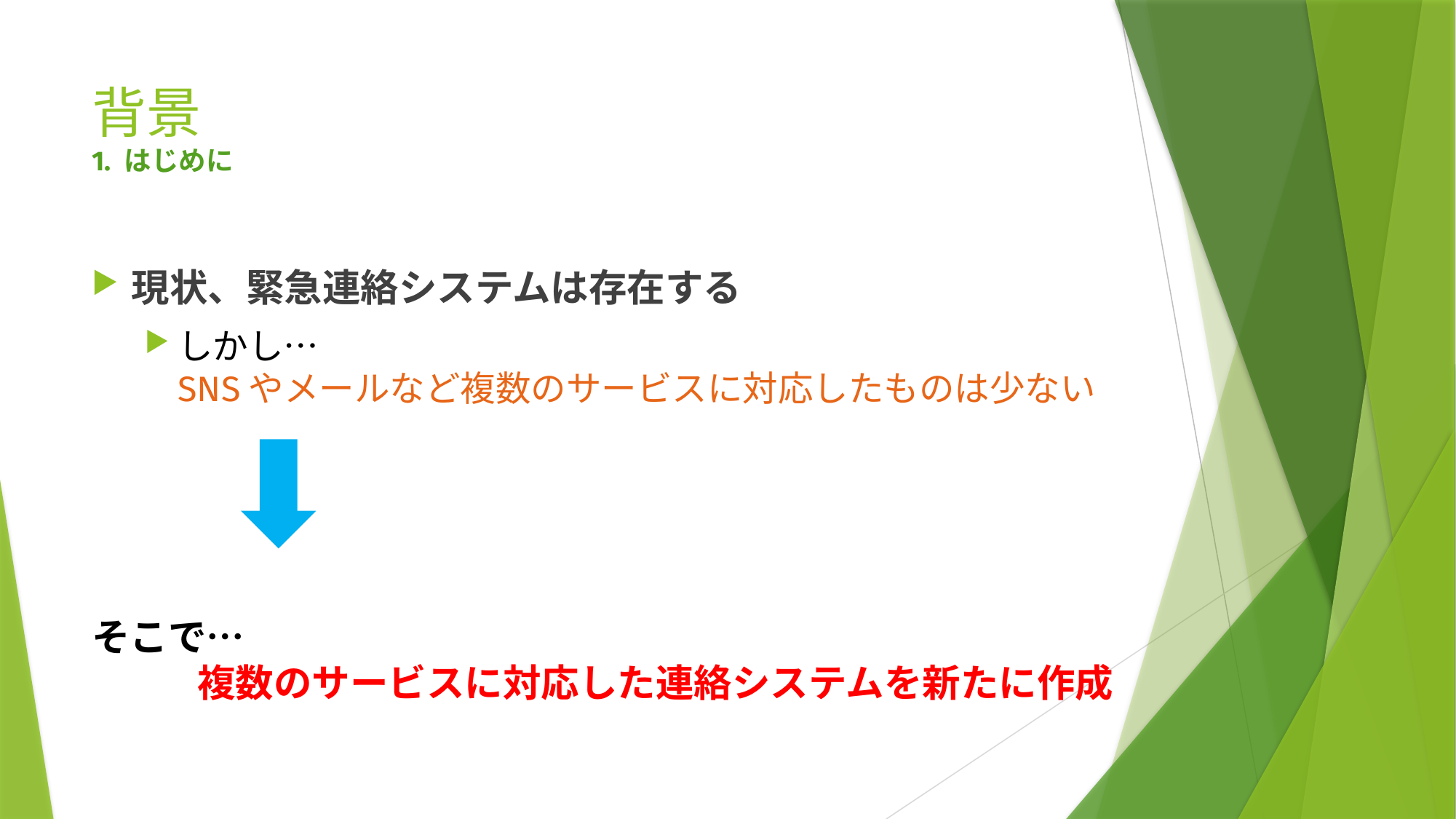

# 背景 1. はじめに
現状、緊急連絡システムは存在する
しかし…
SNSやメールなど複数のサービスに対応したものは少ない

そこで…
	複数のサービスに対応した連絡システムを新たに作成